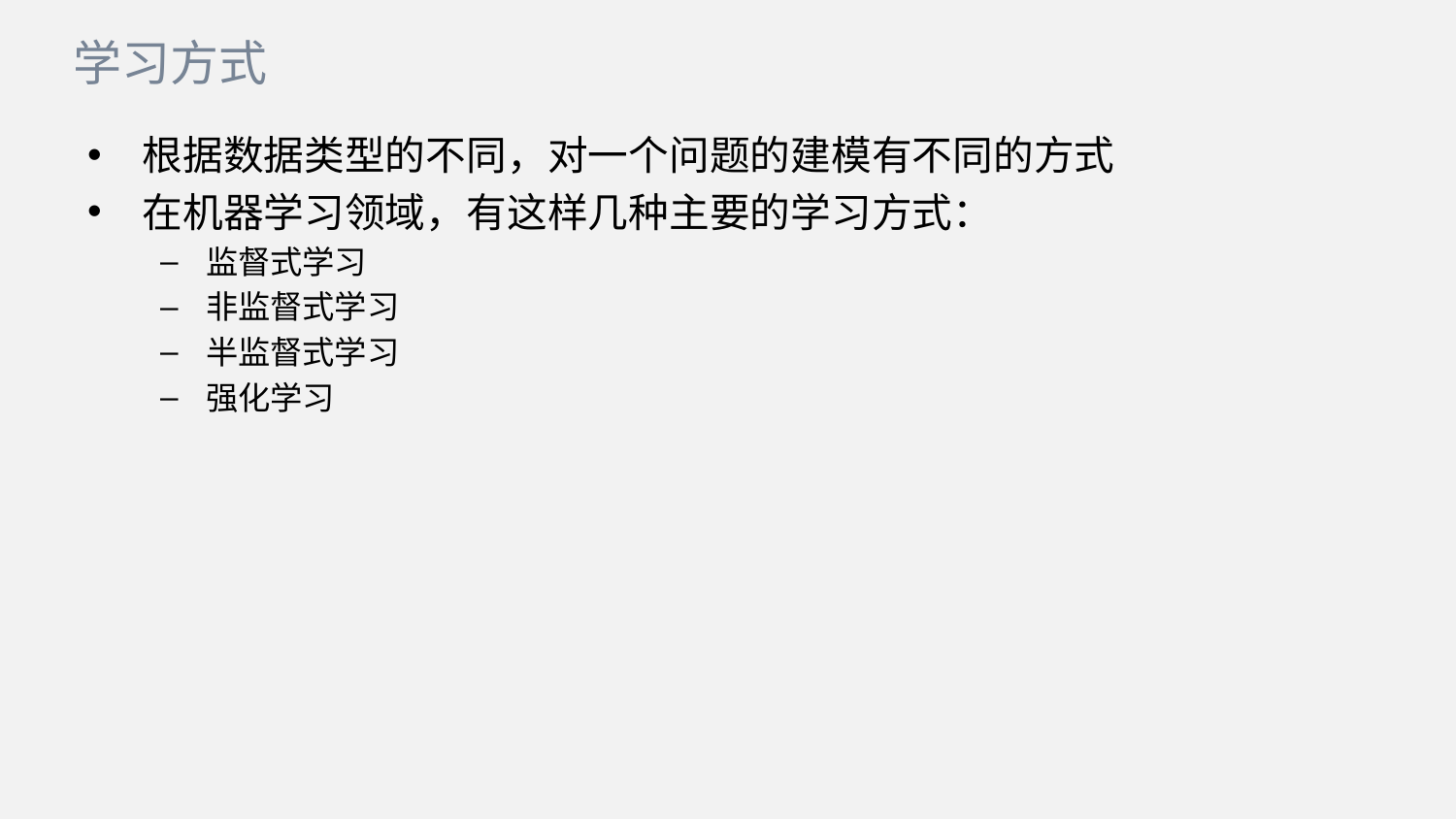

学习方式
根据数据类型的不同，对一个问题的建模有不同的方式
在机器学习领域，有这样几种主要的学习方式：
监督式学习
非监督式学习
半监督式学习
强化学习